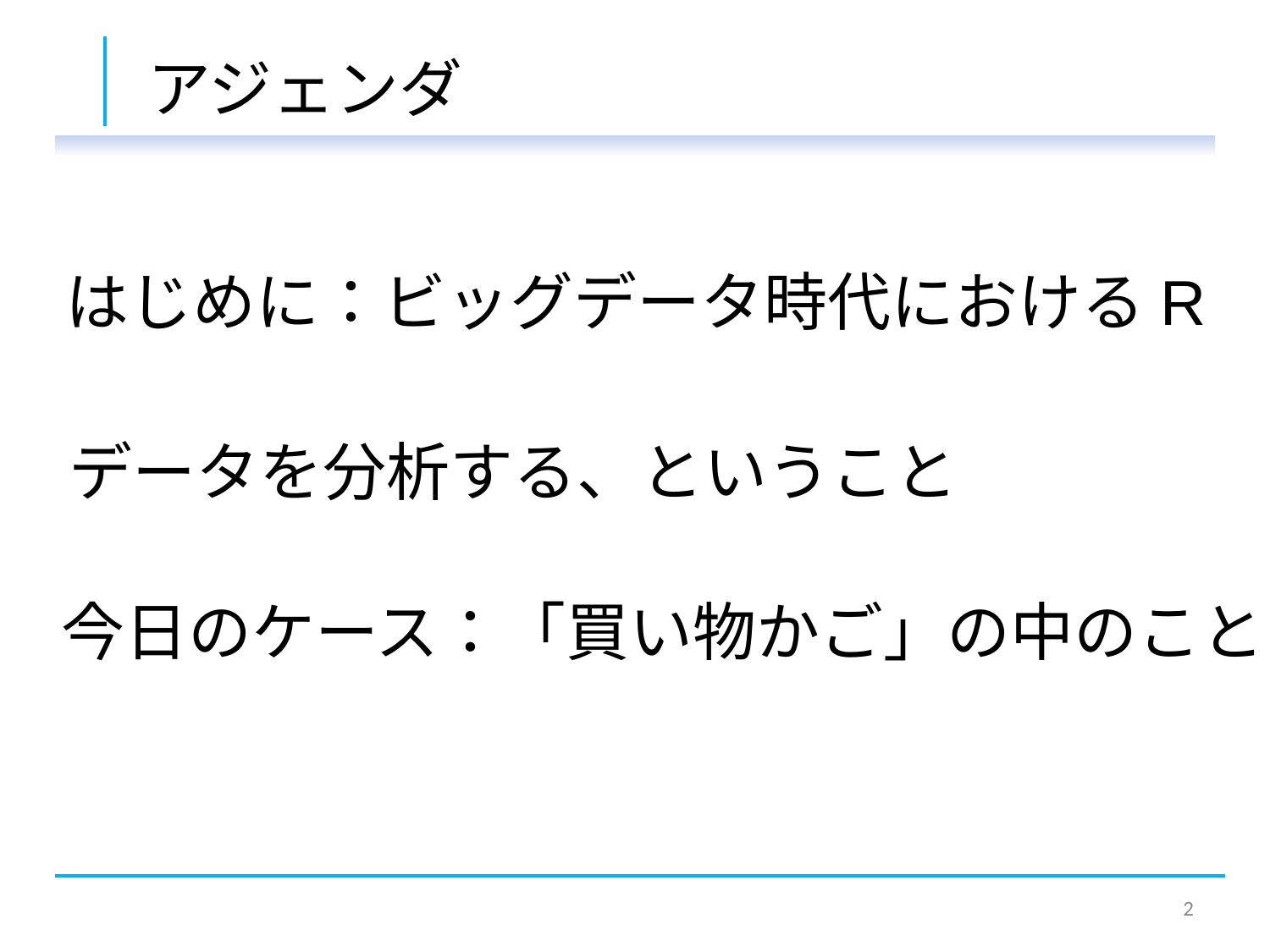

# アジェンダ
はじめに：ビッグデータ時代におけるR
データを分析する、ということ
今日のケース：「買い物かご」の中のこと
2